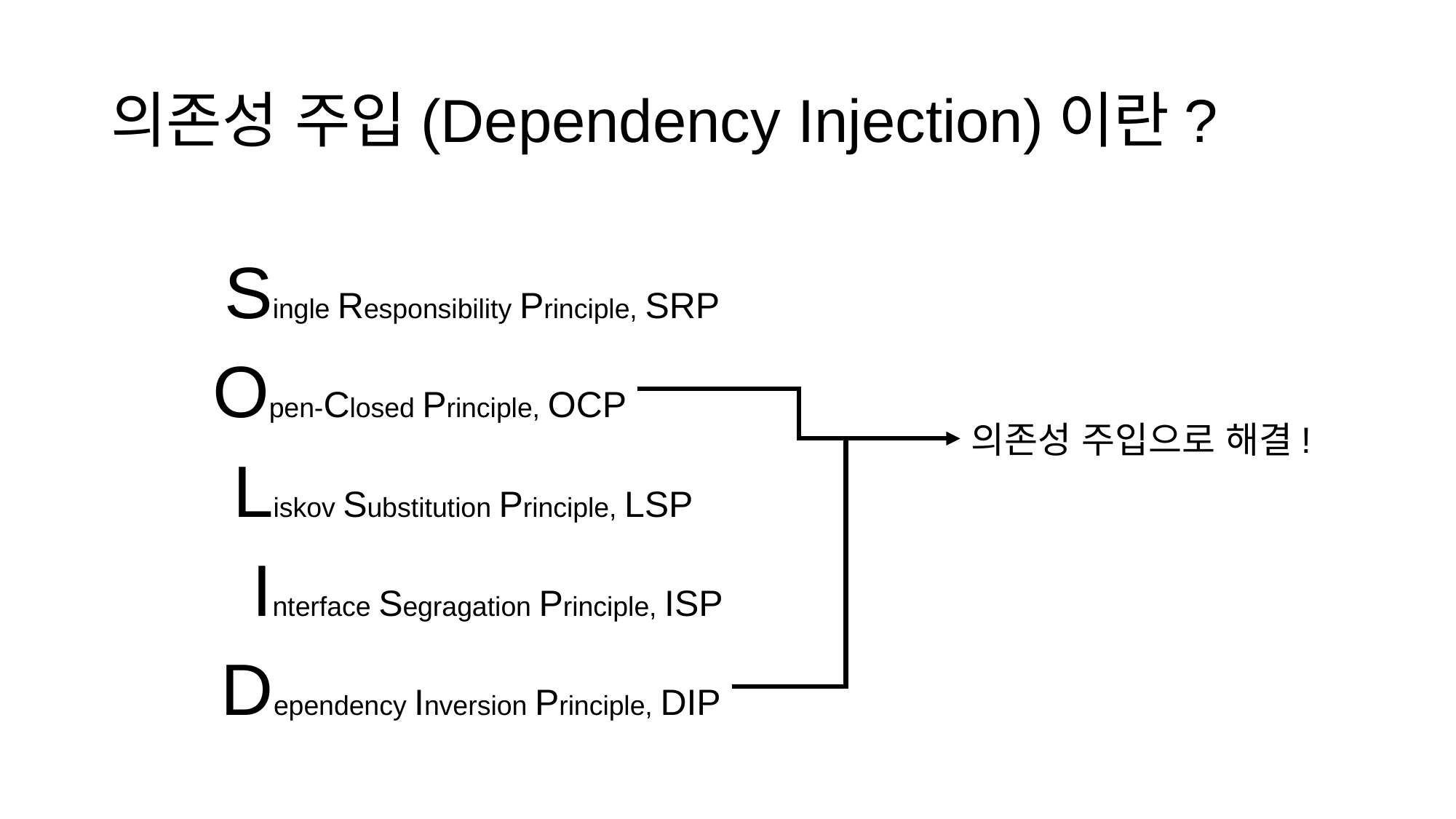

# 의존성 주입(Dependency Injection)이란?
Single Responsibility Principle, SRP
Open-Closed Principle, OCP
의존성 주입으로 해결!
Liskov Substitution Principle, LSP
Interface Segragation Principle, ISP
Dependency Inversion Principle, DIP